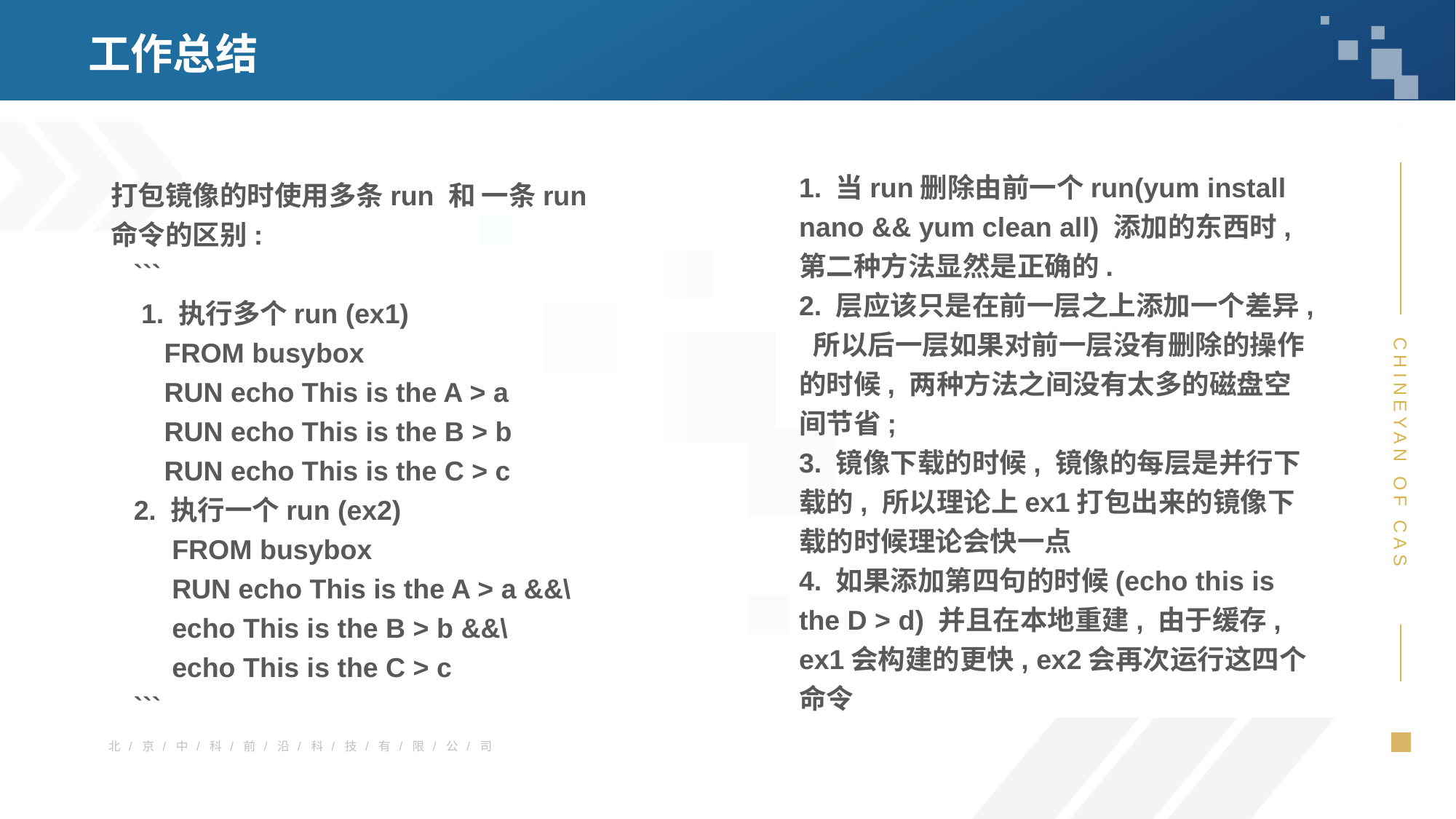

工作总结
1. 当run删除由前一个run(yum install nano && yum clean all) 添加的东西时, 第二种方法显然是正确的.
2. 层应该只是在前一层之上添加一个差异, 所以后一层如果对前一层没有删除的操作的时候, 两种方法之间没有太多的磁盘空间节省;
3. 镜像下载的时候, 镜像的每层是并行下载的, 所以理论上ex1打包出来的镜像下载的时候理论会快一点
4. 如果添加第四句的时候(echo this is the D > d) 并且在本地重建, 由于缓存, ex1会构建的更快, ex2会再次运行这四个命令
打包镜像的时使用多条run 和 一条run 命令的区别:
   ```
    1. 执行多个run (ex1)
       FROM busybox
       RUN echo This is the A > a
       RUN echo This is the B > b
       RUN echo This is the C > c
   2. 执行一个run (ex2)
        FROM busybox
        RUN echo This is the A > a &&\
        echo This is the B > b &&\
        echo This is the C > c
   ```